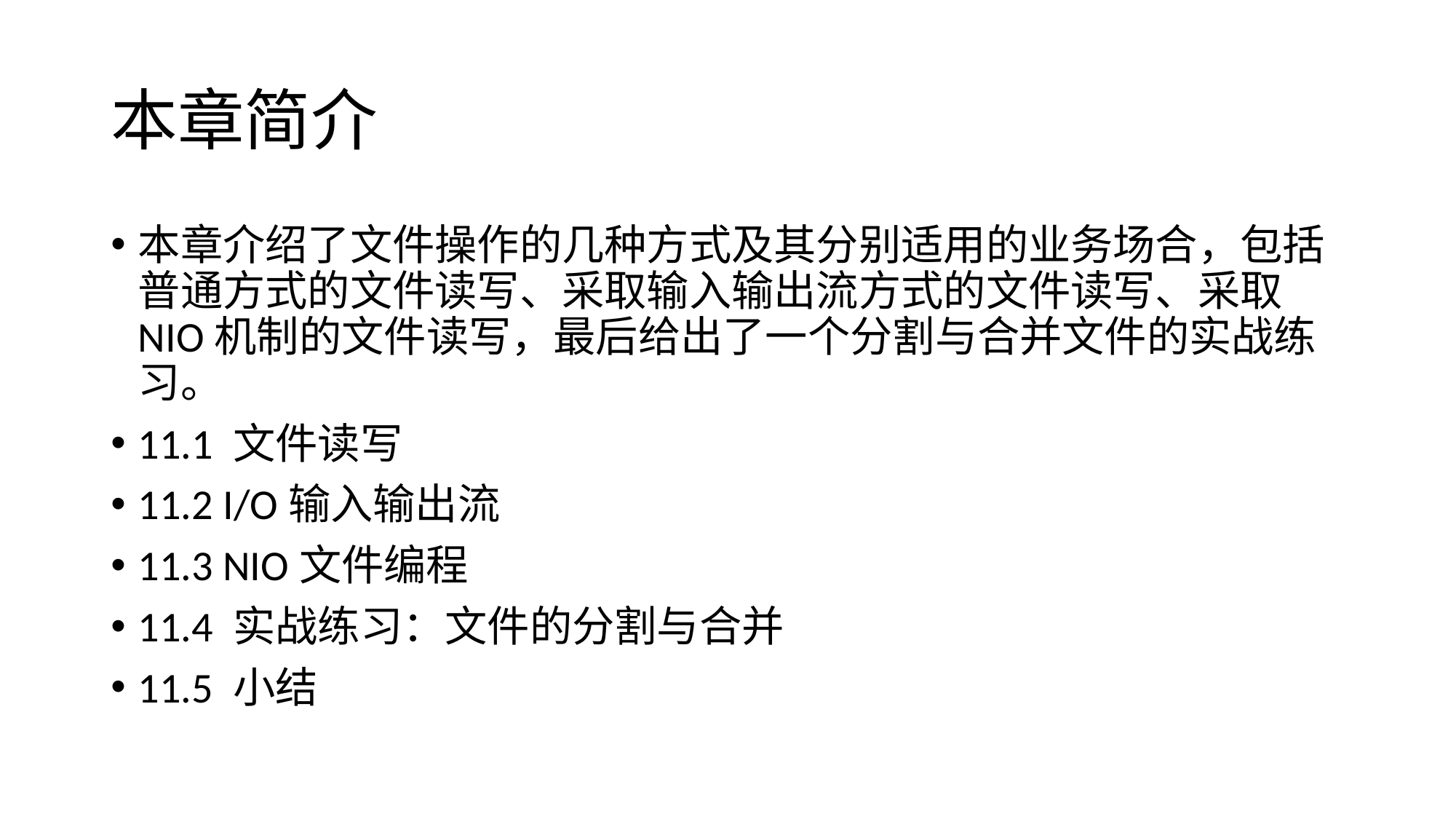

# 本章简介
本章介绍了文件操作的几种方式及其分别适用的业务场合，包括普通方式的文件读写、采取输入输出流方式的文件读写、采取NIO机制的文件读写，最后给出了一个分割与合并文件的实战练习。
11.1 文件读写
11.2 I/O输入输出流
11.3 NIO文件编程
11.4 实战练习：文件的分割与合并
11.5 小结